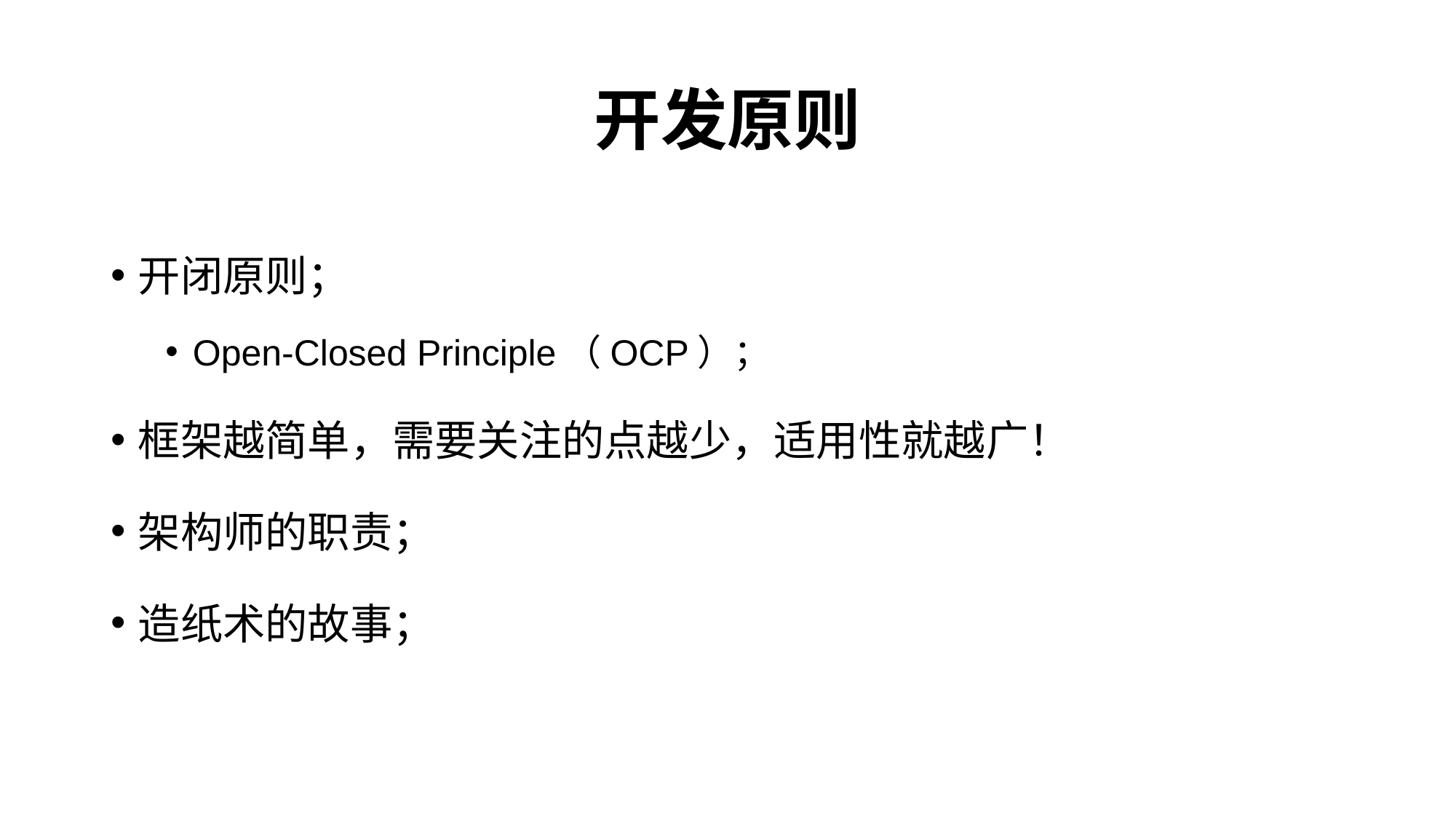

# 开发原则
开闭原则；
Open-Closed Principle（OCP）；
框架越简单，需要关注的点越少，适用性就越广！
架构师的职责；
造纸术的故事；